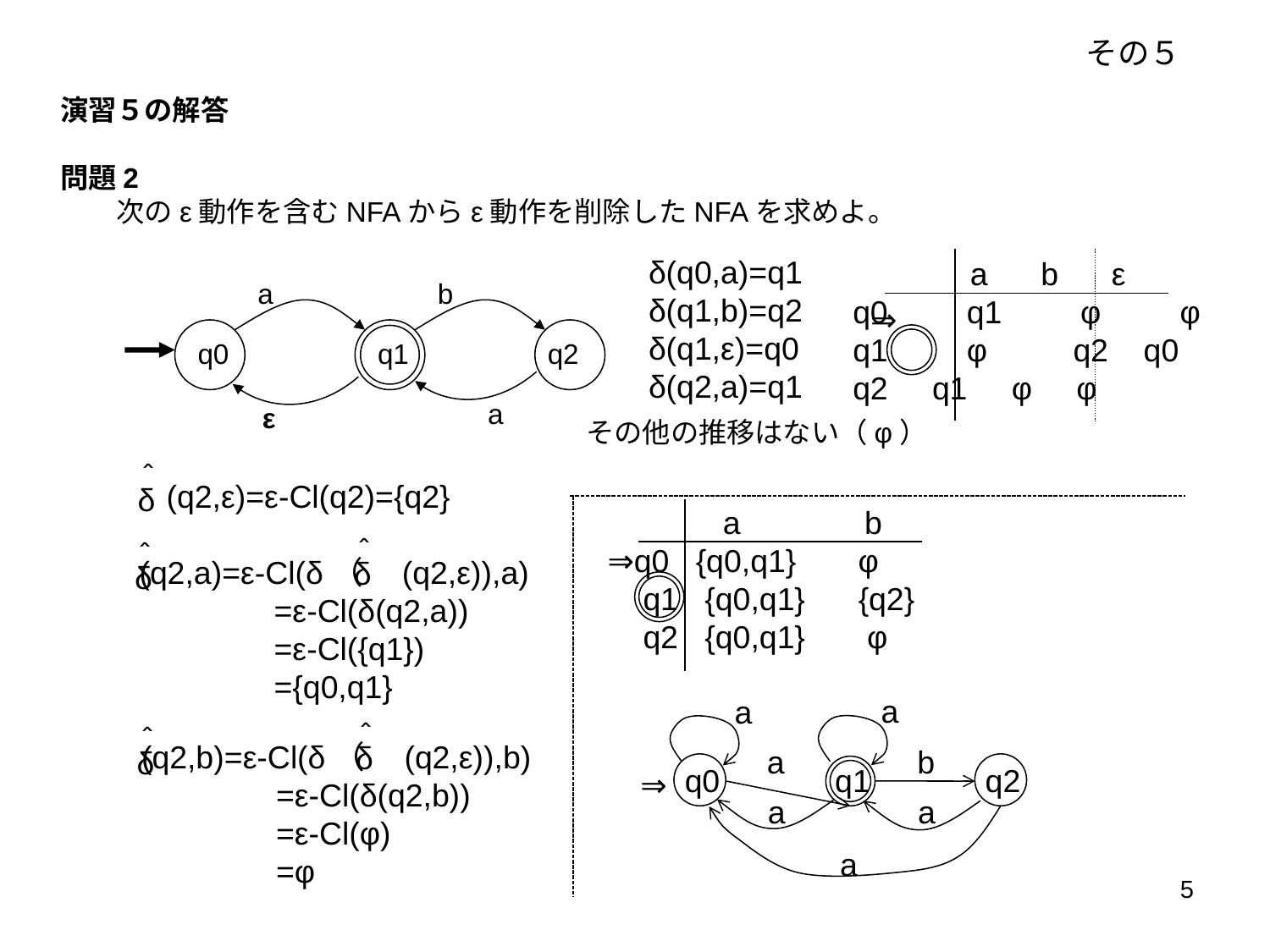

その５
演習５の解答

問題2
　　次のε動作を含むNFAからε動作を削除したNFAを求めよ。

δ(q0,a)=q1
δ(q1,b)=q2
δ(q1,ε)=q0
δ(q2,a)=q1
　　　  a      b      ε
q0　　q1　　φ　　φ
q1　　φ　　 q2    q0
q2     q1     φ     φ
a
b

q0
q1

q2

a
ε
⇒

その他の推移はない（φ）
＾
δ
　(q2,ε)=ε-Cl(q2)={q2}
             a              b
⇒q0   {q0,q1}       φ
    q1   {q0,q1}      {q2}
    q2   {q0,q1}       φ
＾
δ
＾
δ
(q2,a)=ε-Cl(δ（　(q2,ε)),a)
　　　　=ε-Cl(δ(q2,a))
　　　　=ε-Cl({q1})
　　　　={q0,q1}

a
a
＾
δ

＾
δ
(q2,b)=ε-Cl(δ（　(q2,ε)),b)
　　　　=ε-Cl(δ(q2,b))
　　　　=ε-Cl(φ)
　　　　=φ
a
b

q0             q1             q2

⇒
a
a

a
5